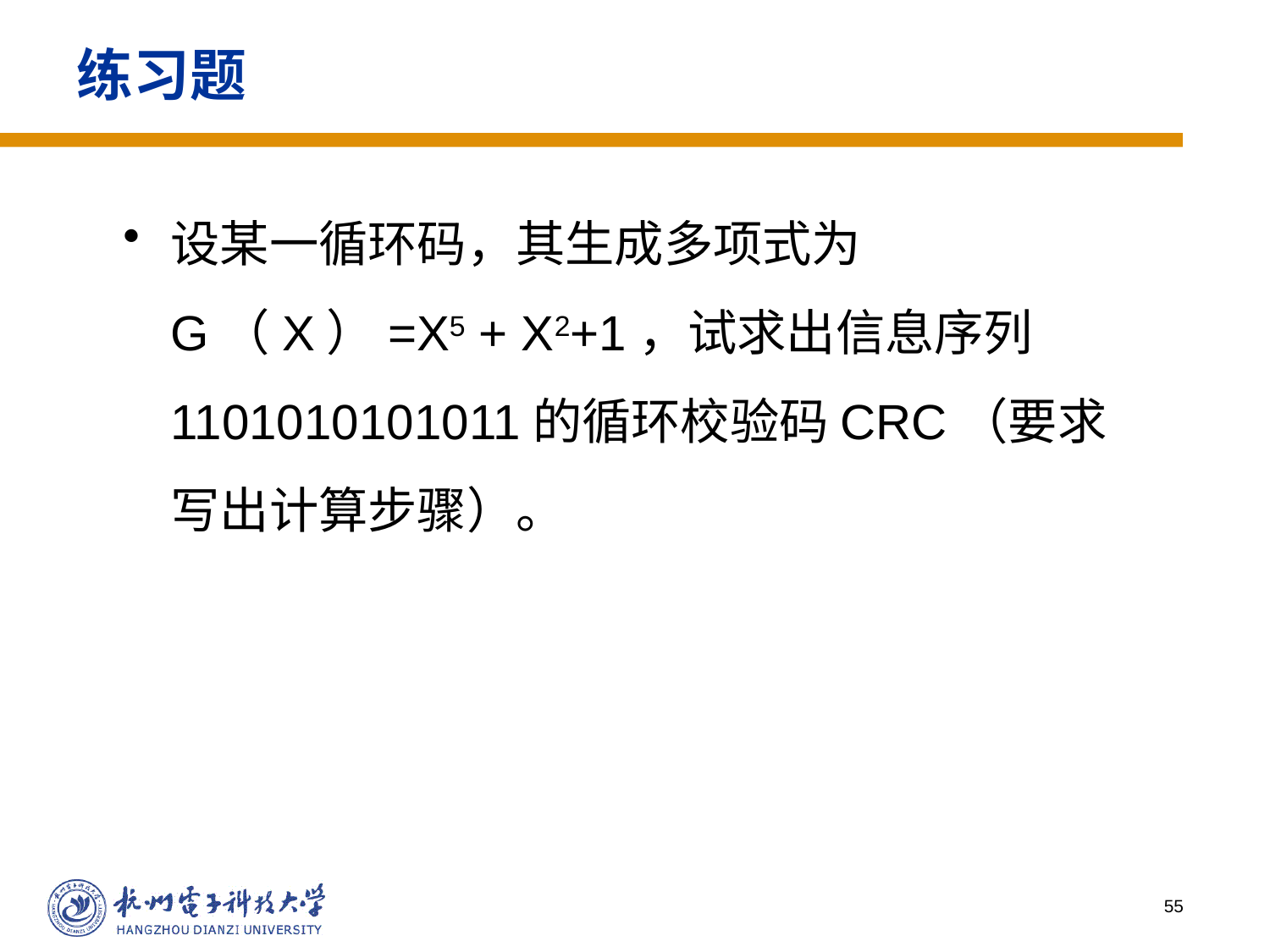

练习题
设某一循环码，其生成多项式为G（X）=X5 + X2+1，试求出信息序列1101010101011的循环校验码CRC（要求写出计算步骤）。